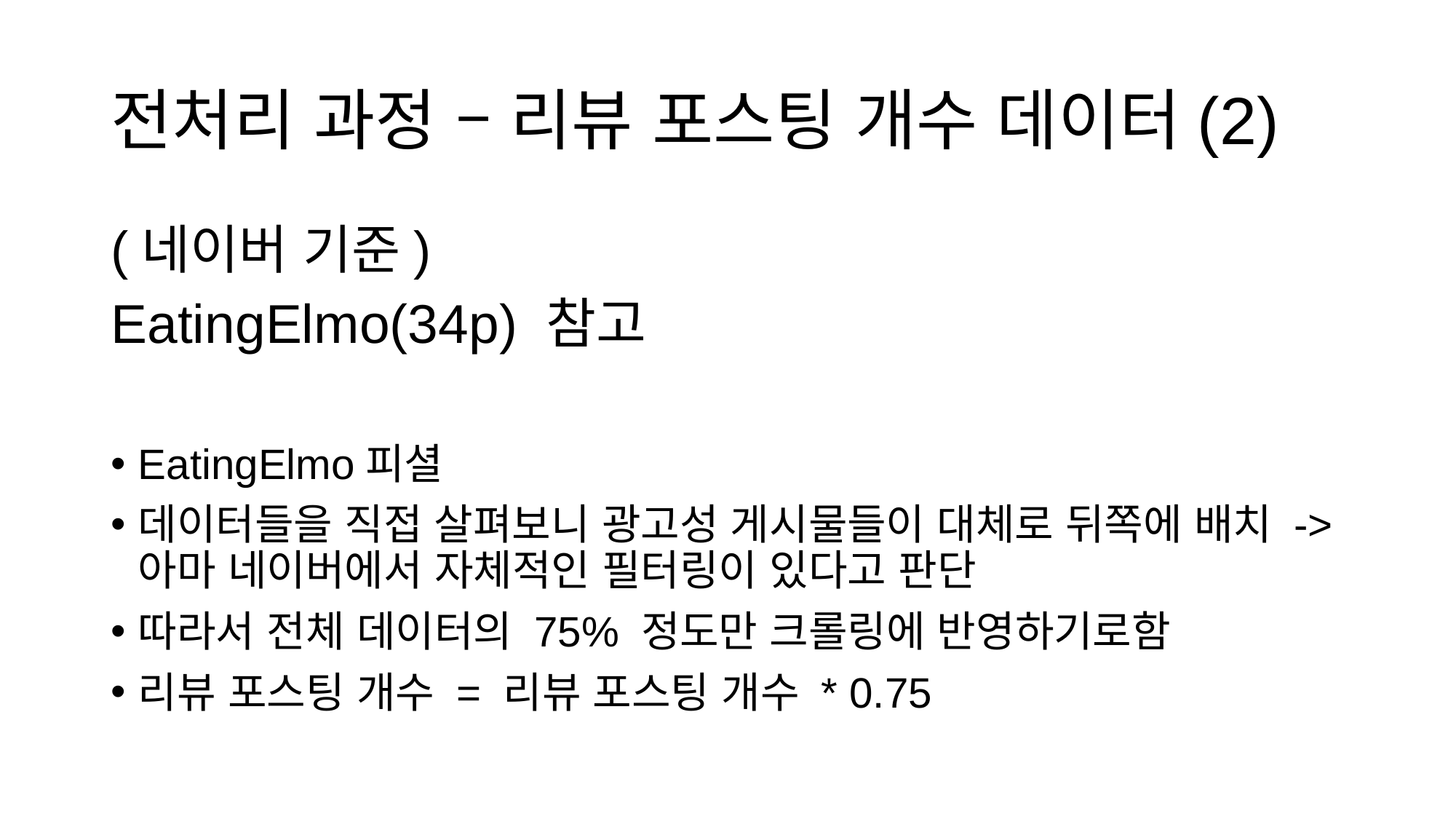

# 전처리 과정 – 리뷰 포스팅 개수 데이터(2)
(네이버 기준)
EatingElmo(34p) 참고

EatingElmo피셜
데이터들을 직접 살펴보니 광고성 게시물들이 대체로 뒤쪽에 배치 -> 아마 네이버에서 자체적인 필터링이 있다고 판단
따라서 전체 데이터의 75% 정도만 크롤링에 반영하기로함
리뷰 포스팅 개수 = 리뷰 포스팅 개수 * 0.75